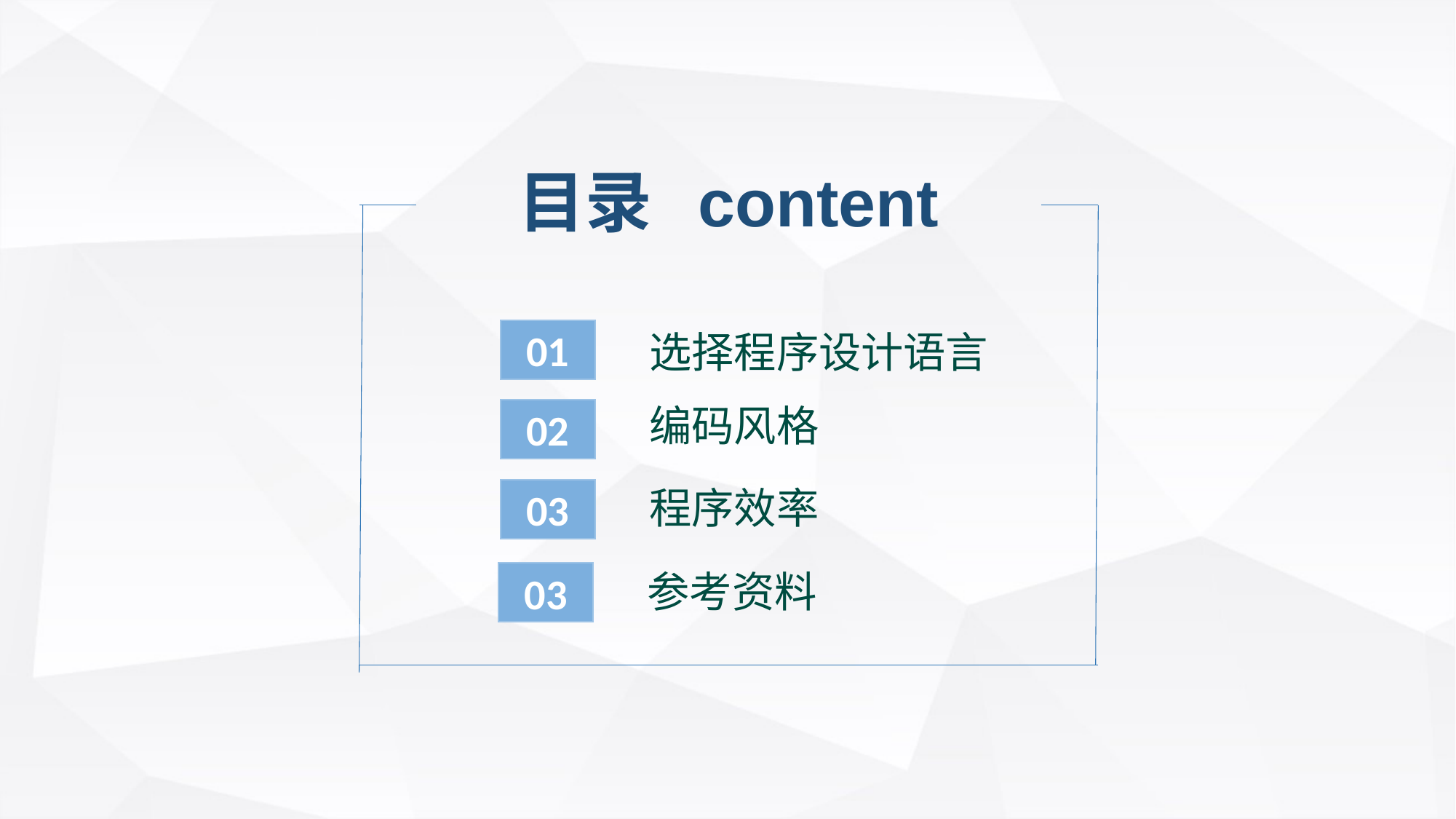

目录  content
01
选择程序设计语言
编码风格
02
程序效率
03
参考资料
03